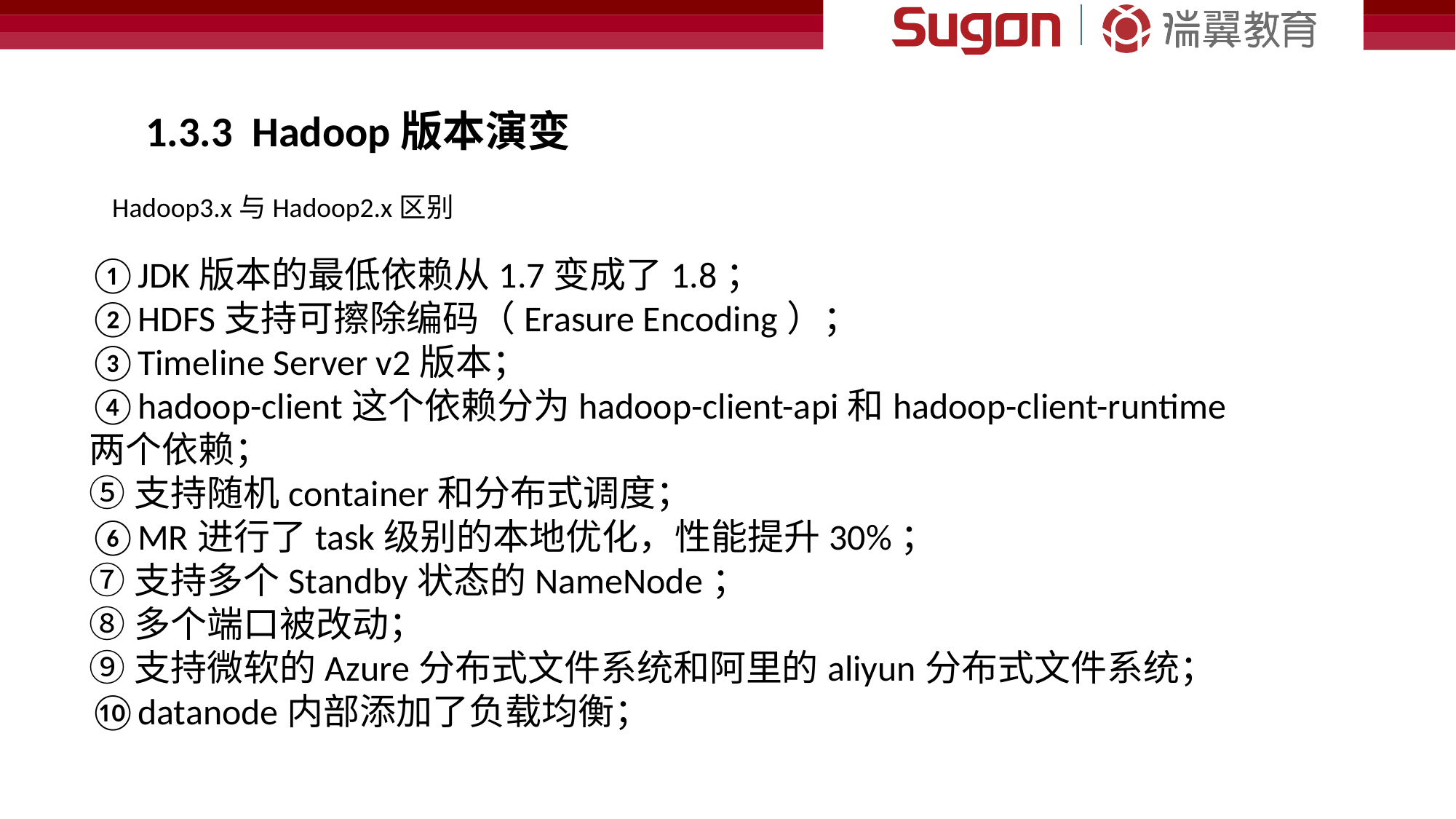

1.3.3  Hadoop版本演变
Hadoop3.x与Hadoop2.x区别
①JDK版本的最低依赖从1.7变成了1.8；
②HDFS支持可擦除编码（Erasure Encoding）；
③Timeline Server v2版本；
④hadoop-client这个依赖分为hadoop-client-api和hadoop-client-runtime两个依赖；
⑤支持随机container和分布式调度；
⑥MR进行了task级别的本地优化，性能提升30%；
⑦支持多个Standby状态的NameNode；
⑧多个端口被改动；
⑨支持微软的Azure分布式文件系统和阿里的aliyun分布式文件系统；
⑩datanode内部添加了负载均衡；